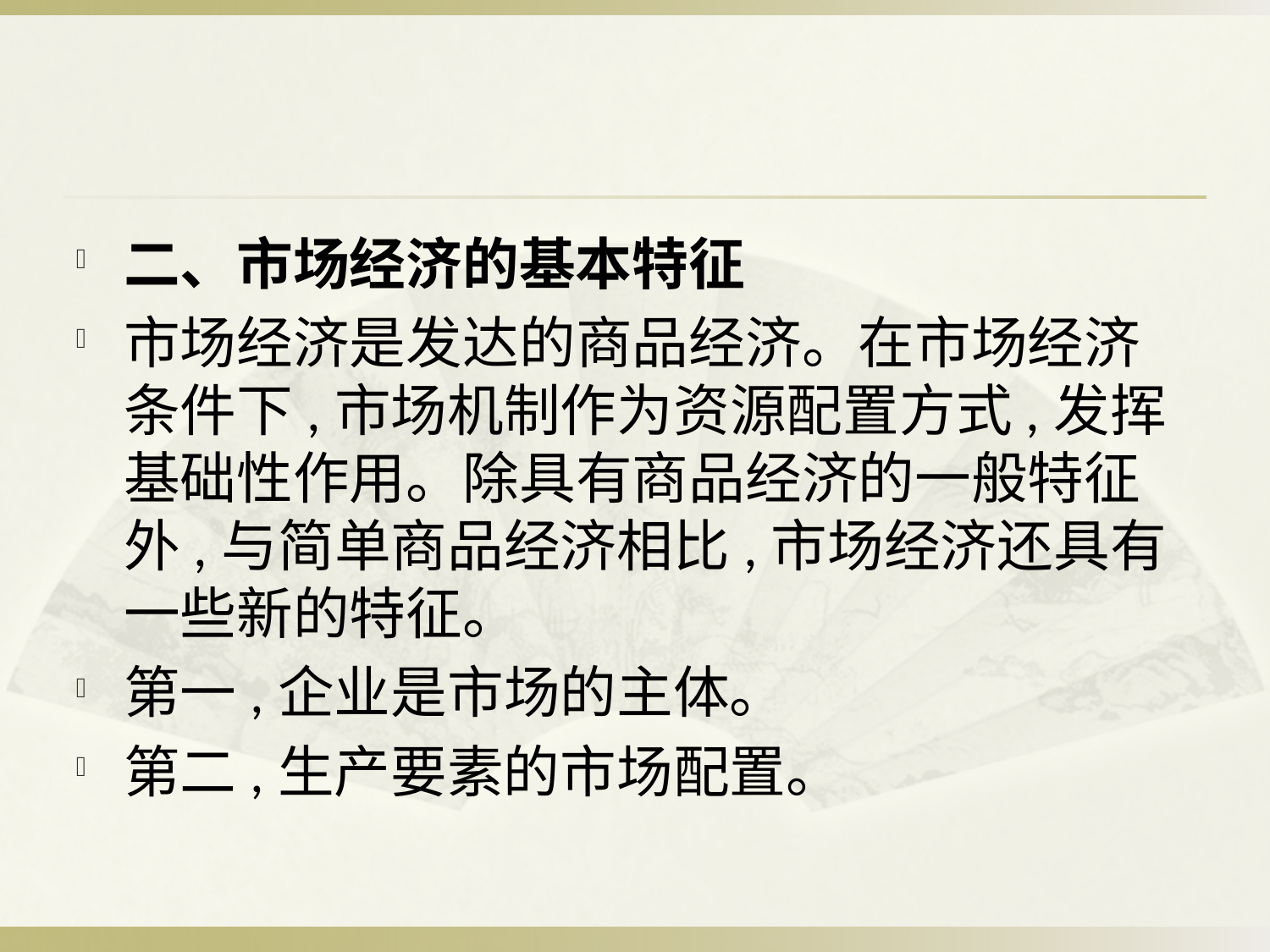

#
二、市场经济的基本特征
市场经济是发达的商品经济。在市场经济条件下,市场机制作为资源配置方式,发挥基础性作用。除具有商品经济的一般特征外,与简单商品经济相比,市场经济还具有一些新的特征。
第一,企业是市场的主体。
第二,生产要素的市场配置。